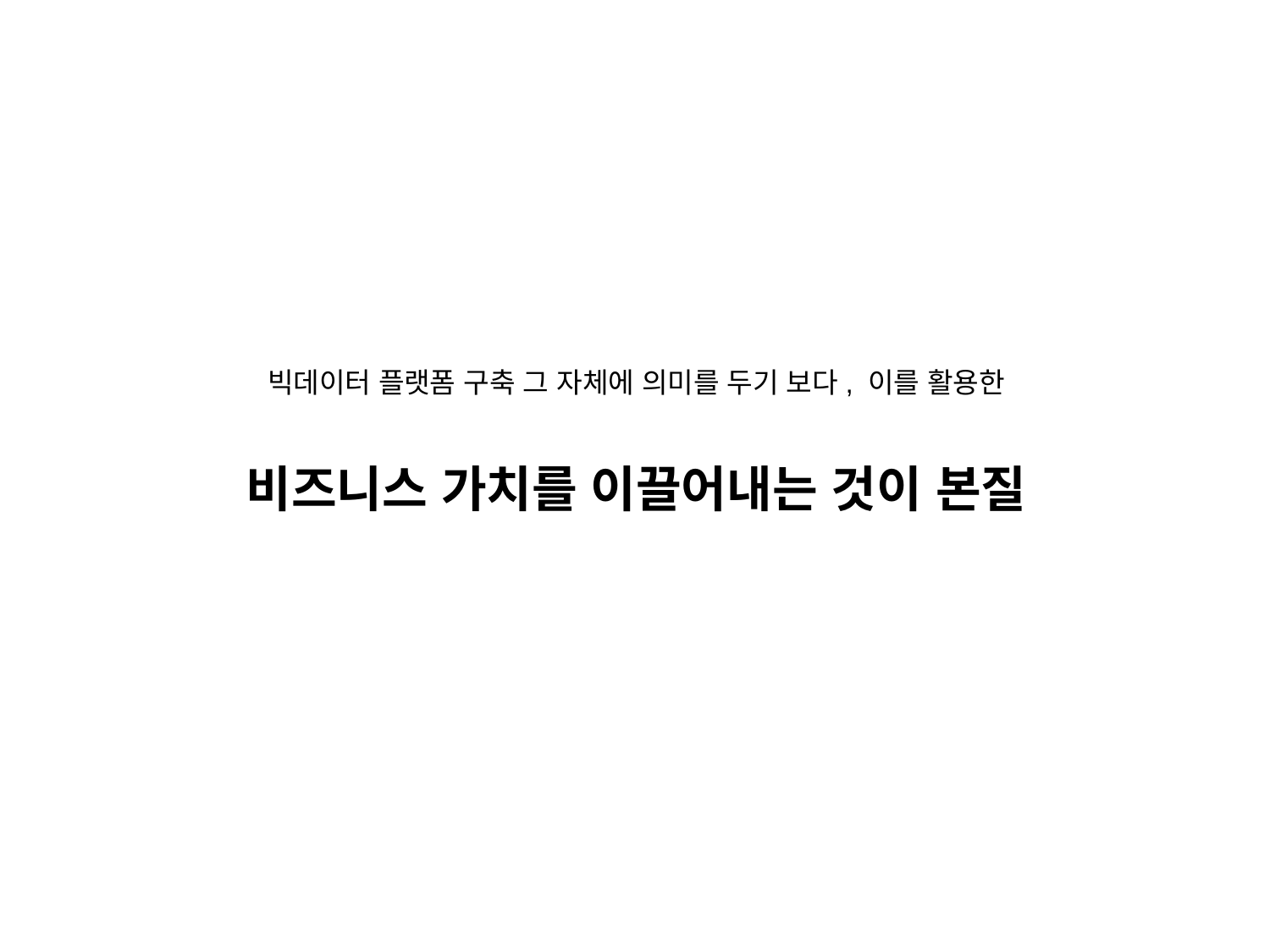

빅데이터 플랫폼 구축 그 자체에 의미를 두기 보다, 이를 활용한
비즈니스 가치를 이끌어내는 것이 본질